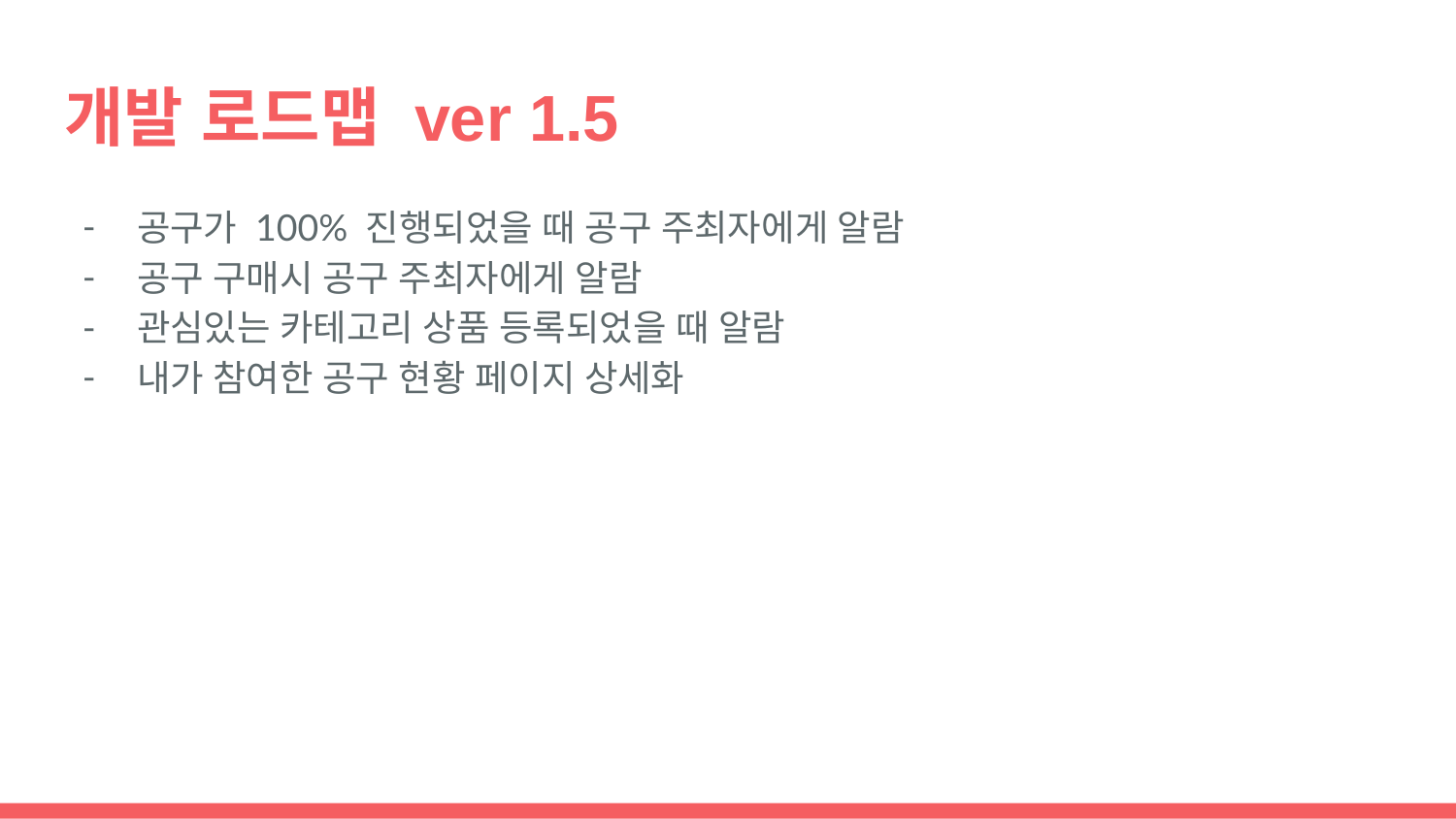

# 개발 로드맵 ver 1.5
공구가 100% 진행되었을 때 공구 주최자에게 알람
공구 구매시 공구 주최자에게 알람
관심있는 카테고리 상품 등록되었을 때 알람
내가 참여한 공구 현황 페이지 상세화